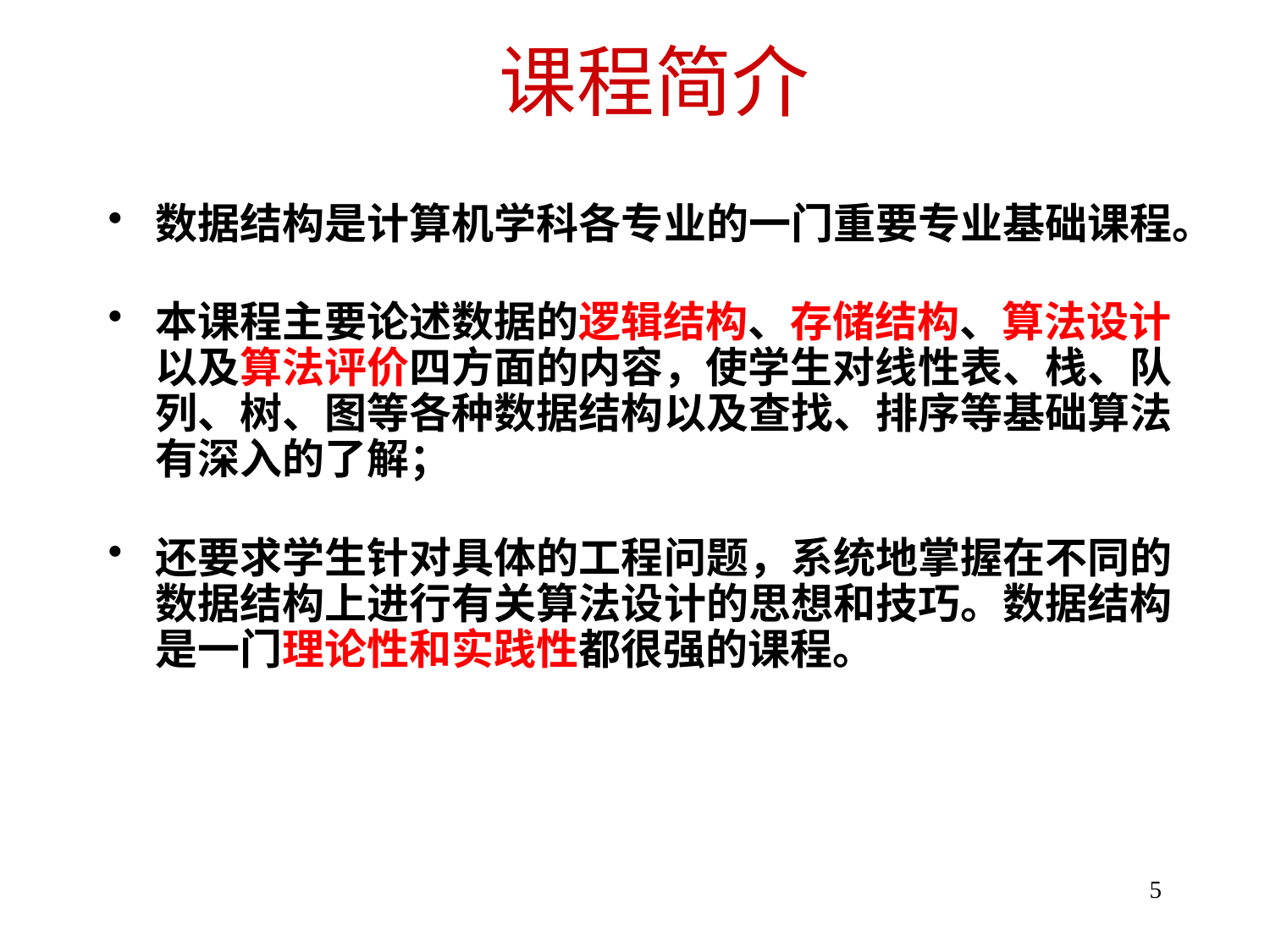

# 课程简介
数据结构是计算机学科各专业的一门重要专业基础课程。
本课程主要论述数据的逻辑结构、存储结构、算法设计以及算法评价四方面的内容，使学生对线性表、栈、队列、树、图等各种数据结构以及查找、排序等基础算法有深入的了解；
还要求学生针对具体的工程问题，系统地掌握在不同的数据结构上进行有关算法设计的思想和技巧。数据结构是一门理论性和实践性都很强的课程。
5